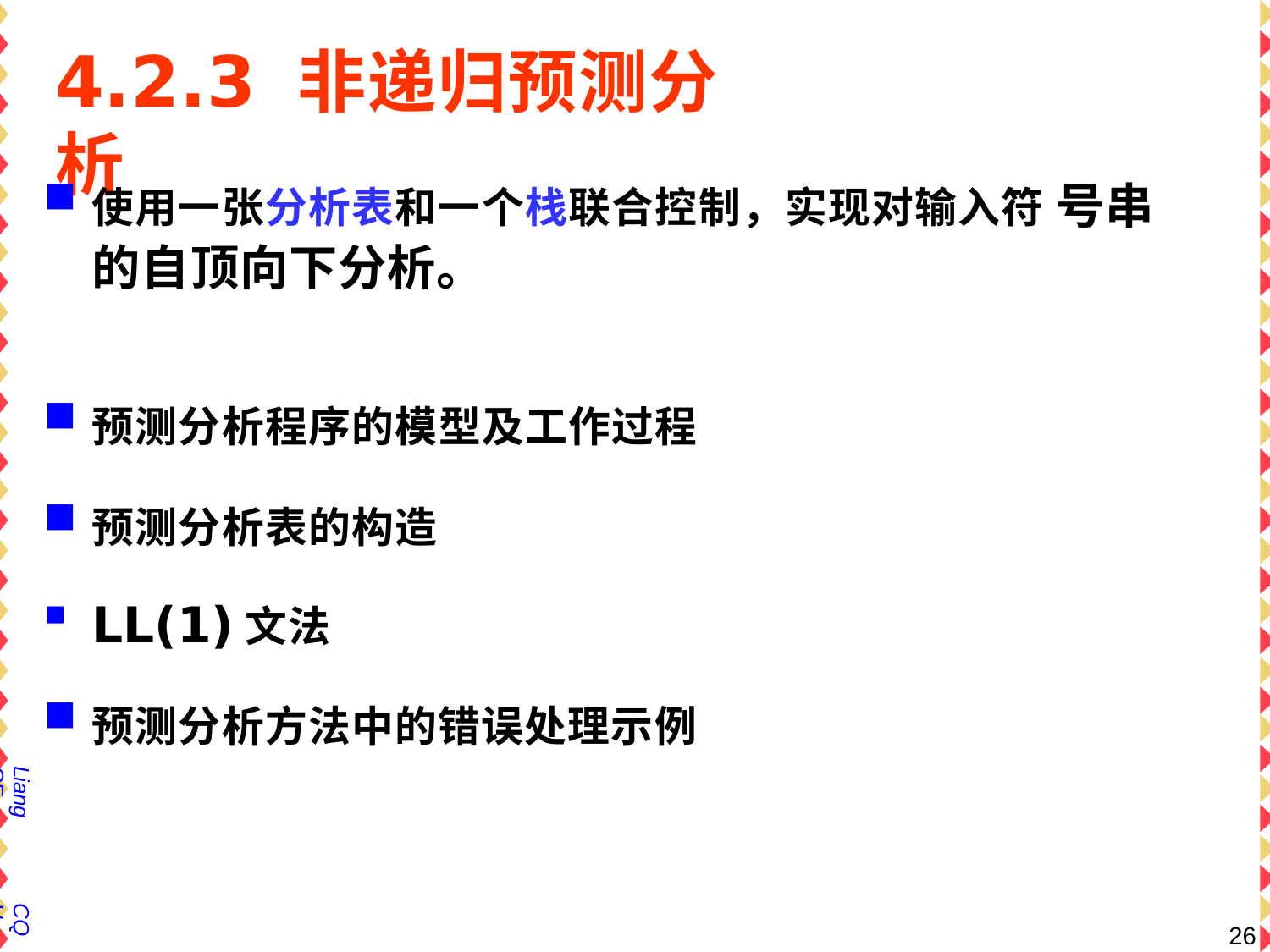

# 4.2.3 非递归预测分析
使用一张分析表和一个栈联合控制，实现对输入符 号串的自顶向下分析。

预测分析程序的模型及工作过程
预测分析表的构造
LL(1)文法
预测分析方法中的错误处理示例
Liang GE
CQU
26